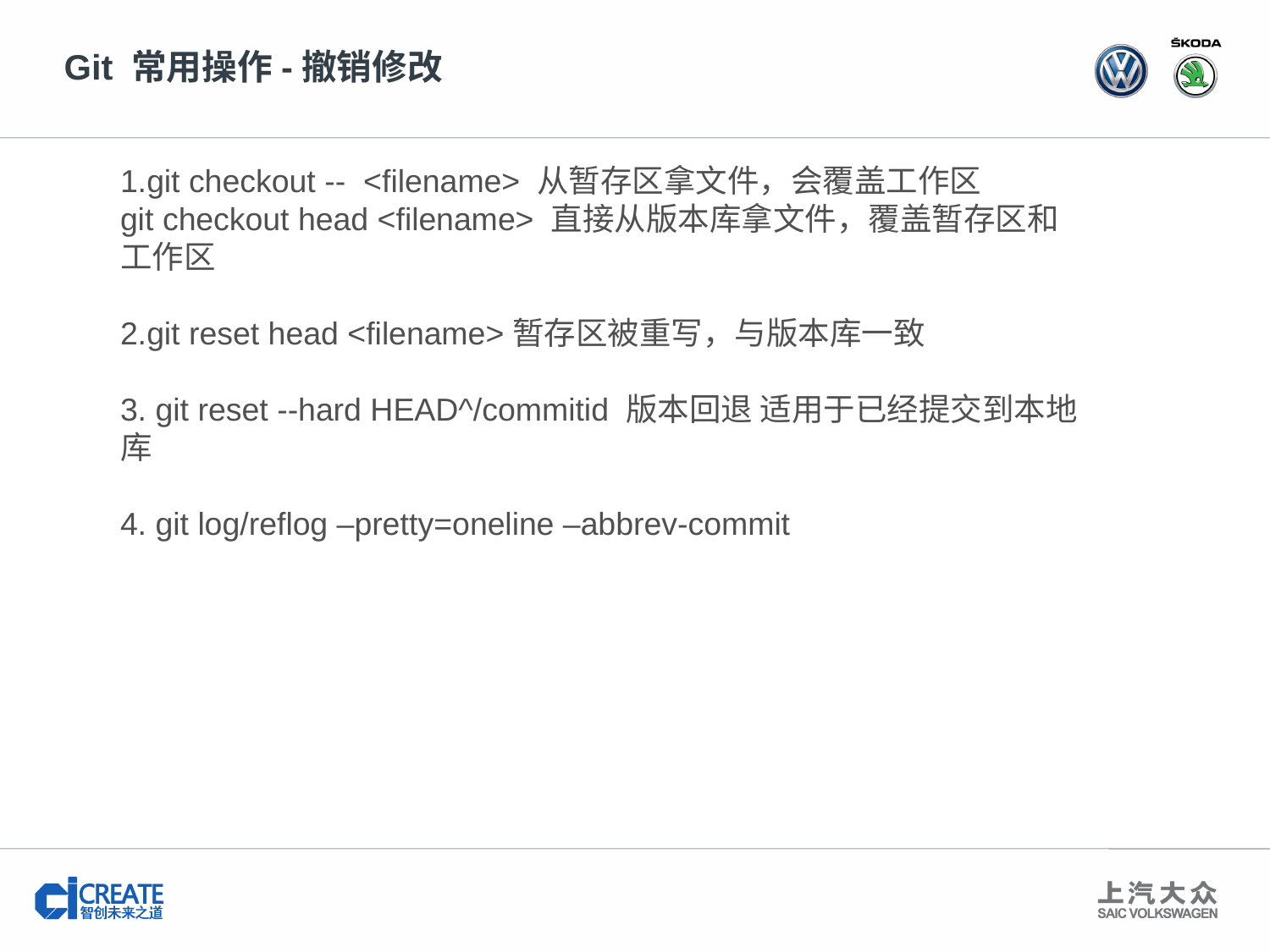

# Git 常用操作-撤销修改
1.git checkout --  <filename> 从暂存区拿文件，会覆盖工作区
git checkout head <filename> 直接从版本库拿文件，覆盖暂存区和工作区

2.git reset head <filename>暂存区被重写，与版本库一致

3. git reset --hard HEAD^/commitid 版本回退 适用于已经提交到本地库

4. git log/reflog –pretty=oneline –abbrev-commit